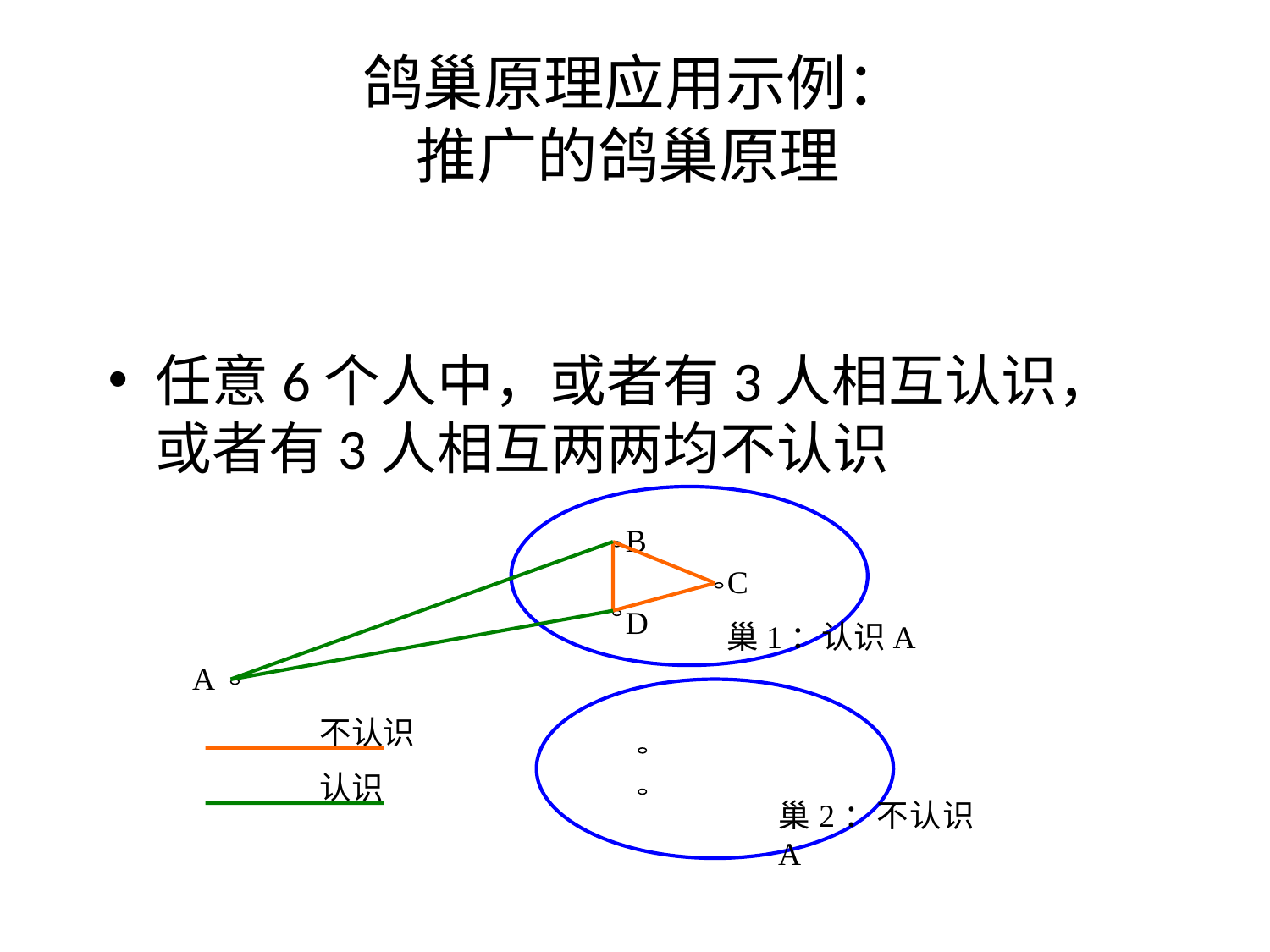

# 鸽巢原理应用示例： 推广的鸽巢原理
任意6个人中，或者有3人相互认识，或者有3人相互两两均不认识

B

C

D

巢1：认识A
A

不认识

认识

巢2：不认识A